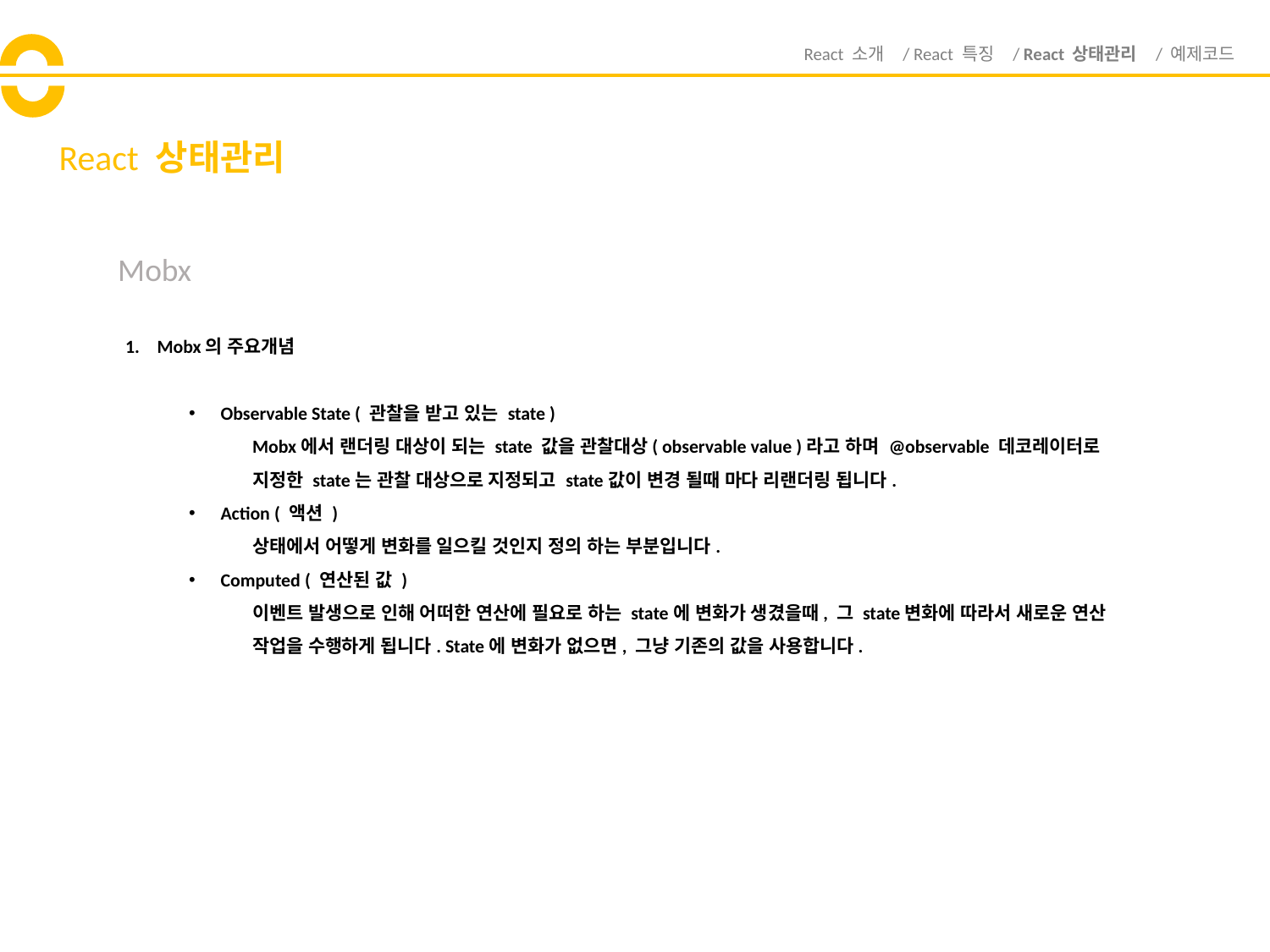

React 소개   / React 특징   / React 상태관리   / 예제코드

# React 상태관리
Mobx
Mobx의 주요개념

Observable State ( 관찰을 받고 있는 state )
Mobx에서 랜더링 대상이 되는 state 값을 관찰대상( observable value )라고 하며 @observable 데코레이터로 지정한 state는 관찰 대상으로 지정되고 state값이 변경 될때 마다 리랜더링 됩니다.
Action ( 액션 )
상태에서 어떻게 변화를 일으킬 것인지 정의 하는 부분입니다.
Computed ( 연산된 값 )
이벤트 발생으로 인해 어떠한 연산에 필요로 하는 state에 변화가 생겼을때, 그 state변화에 따라서 새로운 연산 작업을 수행하게 됩니다. State에 변화가 없으면, 그냥 기존의 값을 사용합니다.